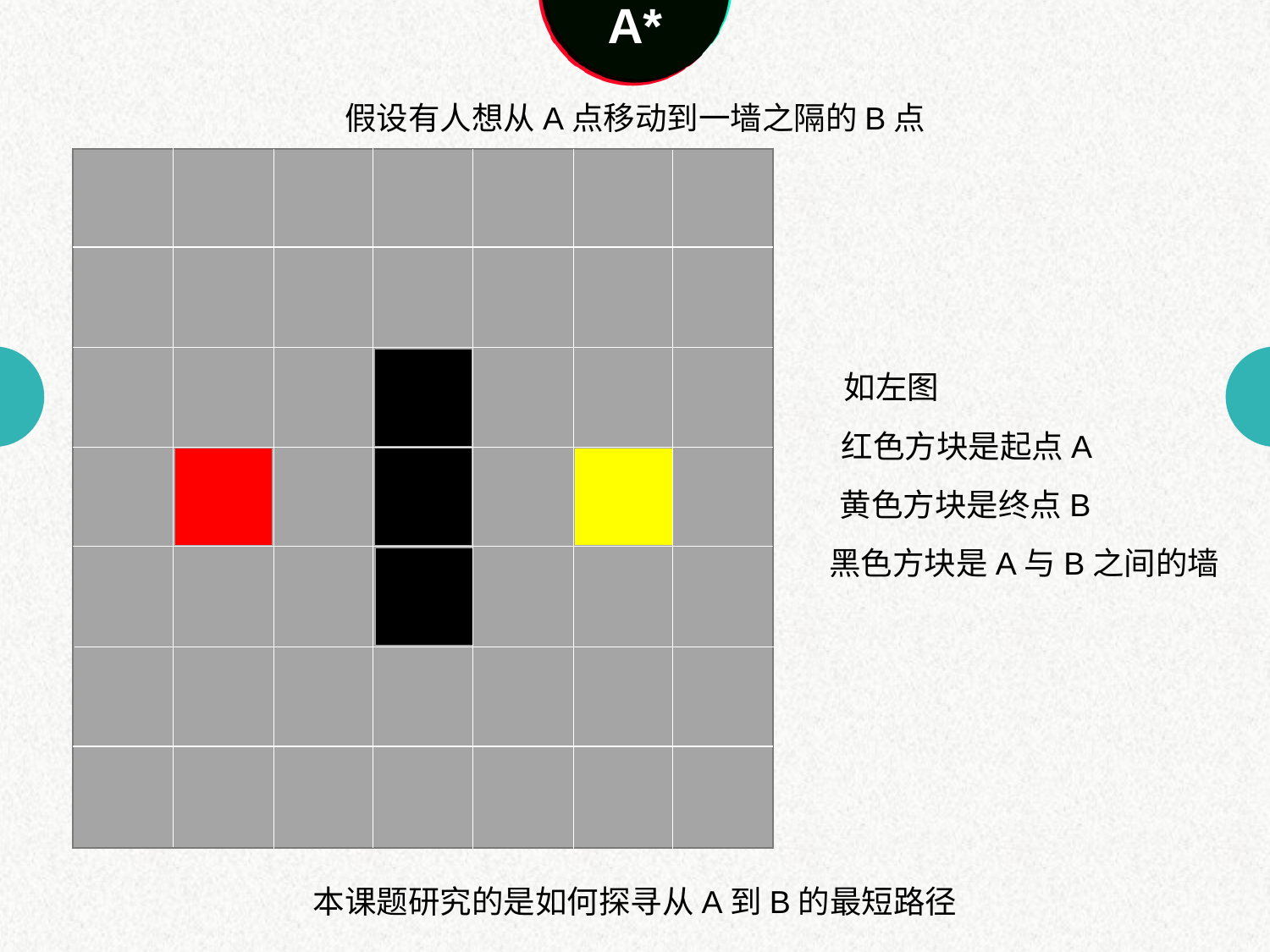

假设有人想从A点移动到一墙之隔的B点

如左图
红色方块是起点A

黄色方块是终点B
黑色方块是A与B之间的墙

本课题研究的是如何探寻从A到B的最短路径